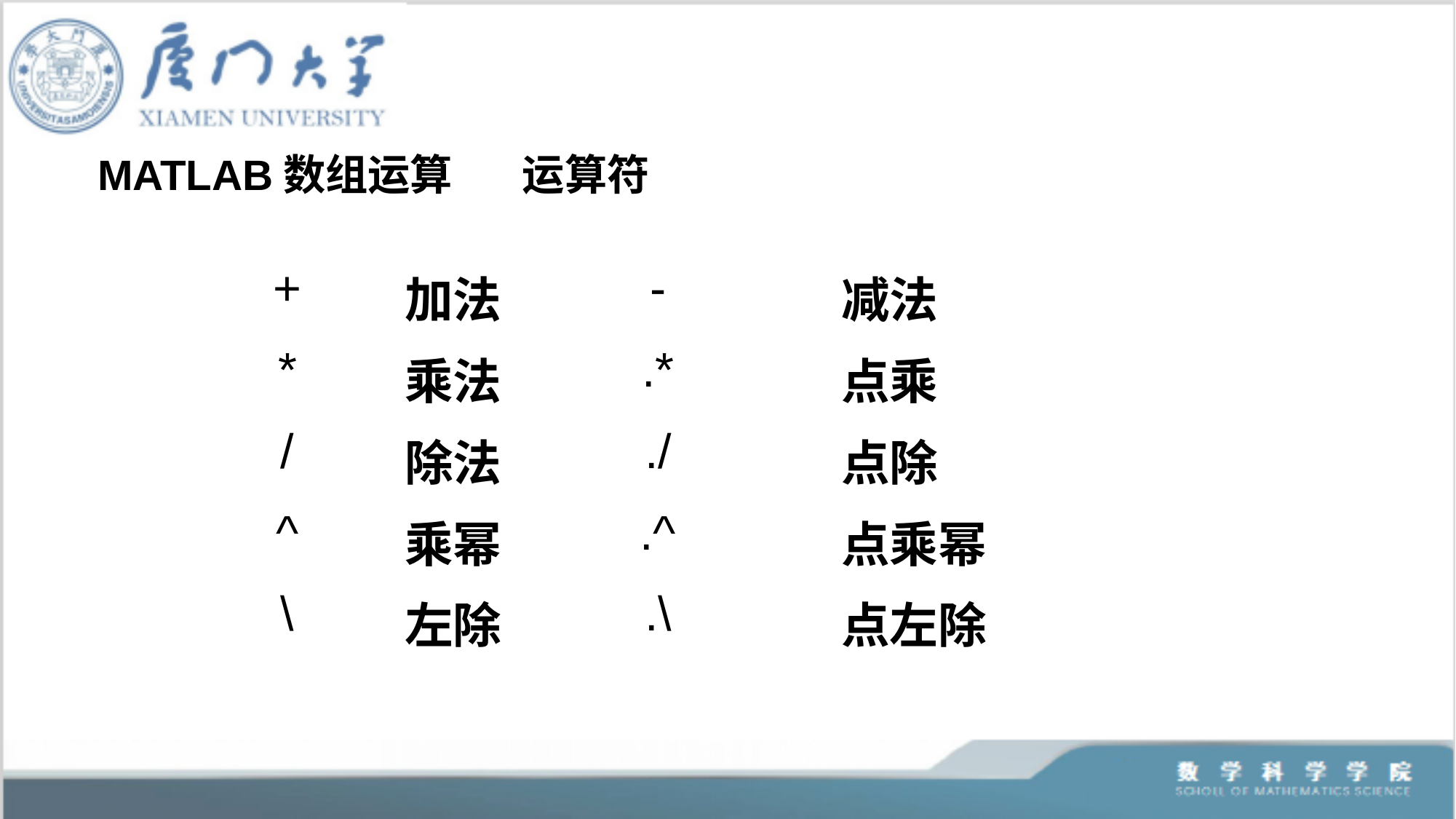

MATLAB数组运算	运算符
| + | 加法 | - | 减法 |
| --- | --- | --- | --- |
| \* | 乘法 | .\* | 点乘 |
| / | 除法 | ./ | 点除 |
| ^ | 乘幂 | .^ | 点乘幂 |
| \ | 左除 | .\ | 点左除 |